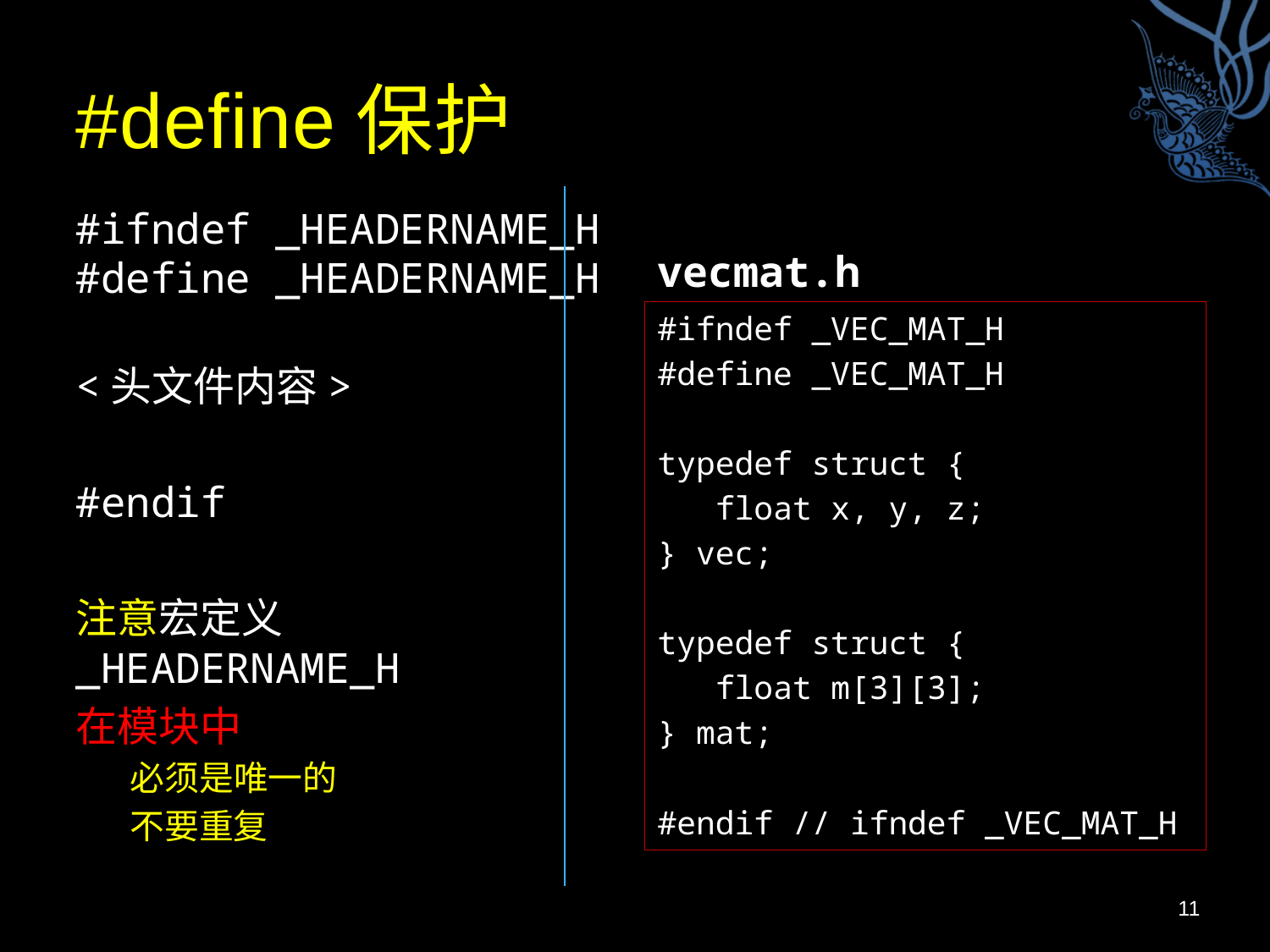

# #define保护
#ifndef _HEADERNAME_H
#define _HEADERNAME_H
<头文件内容>

#endif

注意宏定义_HEADERNAME_H
在模块中
必须是唯一的
不要重复

vecmat.h
#ifndef _VEC_MAT_H
#define _VEC_MAT_H

typedef struct {
   float x, y, z;
} vec;

typedef struct {
   float m[3][3];
} mat;

#endif // ifndef _VEC_MAT_H

11